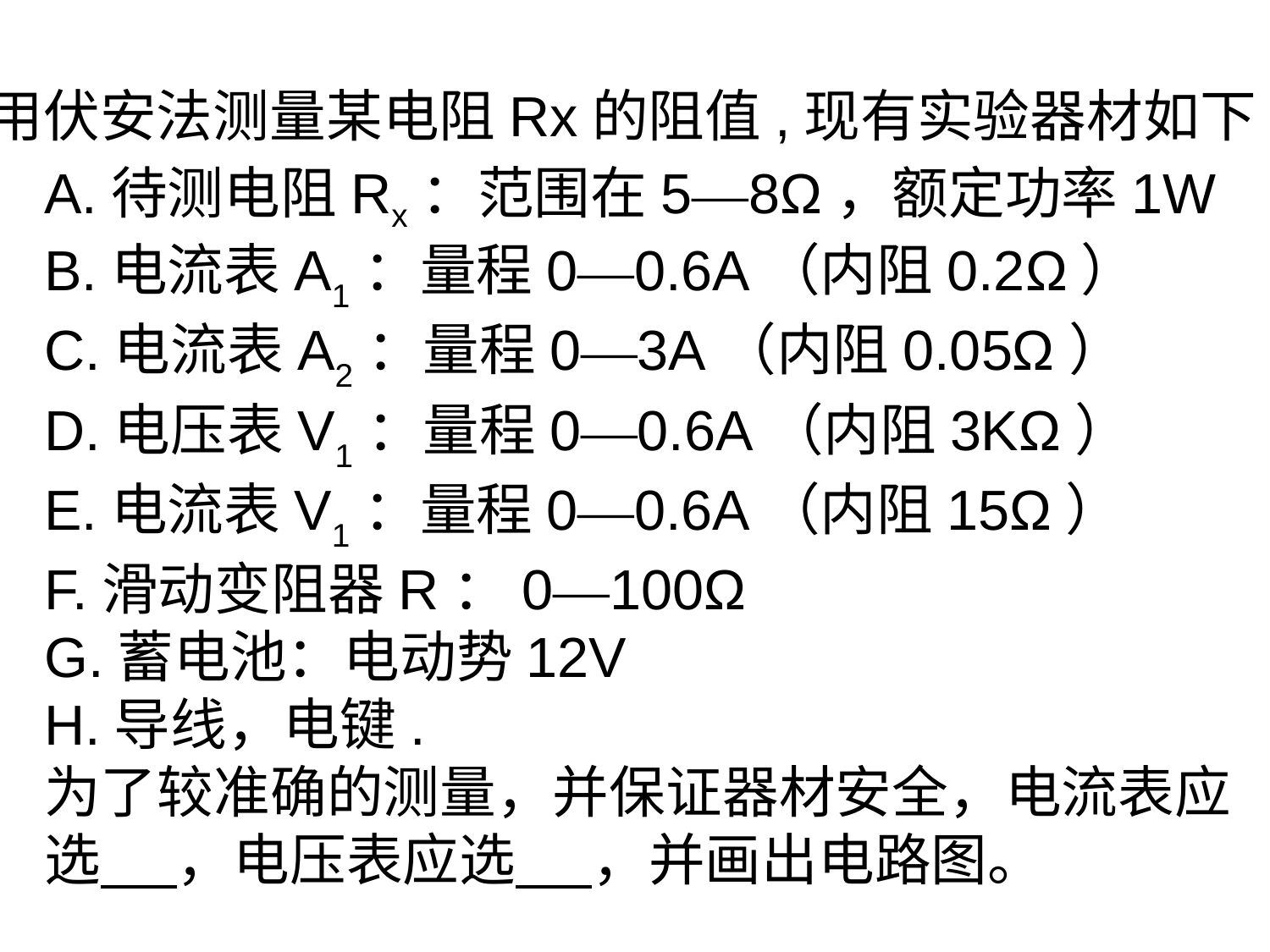

用伏安法测量某电阻Rx的阻值,现有实验器材如下:
A.待测电阻Rx：范围在5—8Ω，额定功率1W
B.电流表A1：量程0—0.6A（内阻0.2Ω）
C.电流表A2：量程0—3A（内阻0.05Ω）
D.电压表V1：量程0—0.6A（内阻3KΩ）
E.电流表V1：量程0—0.6A（内阻15Ω）
F.滑动变阻器R：0—100Ω
G.蓄电池：电动势12V
H.导线，电键.
为了较准确的测量，并保证器材安全，电流表应选      ，电压表应选      ，并画出电路图。